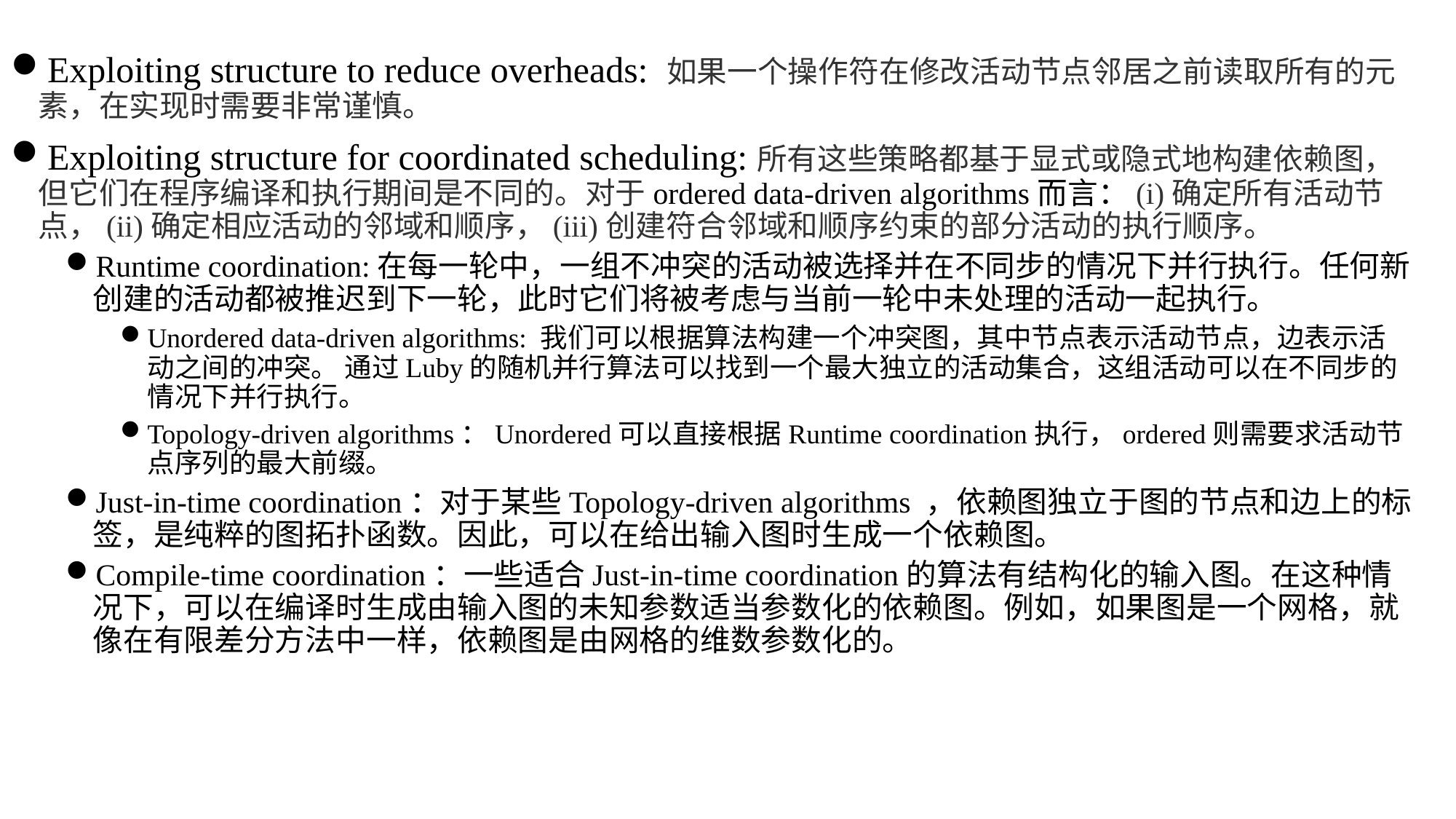

Exploiting structure to reduce overheads: 如果一个操作符在修改活动节点邻居之前读取所有的元素，在实现时需要非常谨慎。
Exploiting structure for coordinated scheduling:所有这些策略都基于显式或隐式地构建依赖图，但它们在程序编译和执行期间是不同的。对于ordered data-driven algorithms而言：(i)确定所有活动节点，(ii)确定相应活动的邻域和顺序，(iii)创建符合邻域和顺序约束的部分活动的执行顺序。
Runtime coordination:在每一轮中，一组不冲突的活动被选择并在不同步的情况下并行执行。任何新创建的活动都被推迟到下一轮，此时它们将被考虑与当前一轮中未处理的活动一起执行。
Unordered data-driven algorithms: 我们可以根据算法构建一个冲突图，其中节点表示活动节点，边表示活动之间的冲突。 通过Luby的随机并行算法可以找到一个最大独立的活动集合，这组活动可以在不同步的情况下并行执行。
Topology-driven algorithms：Unordered可以直接根据Runtime coordination执行，ordered则需要求活动节点序列的最大前缀。
Just-in-time coordination：对于某些Topology-driven algorithms ，依赖图独立于图的节点和边上的标签，是纯粹的图拓扑函数。因此，可以在给出输入图时生成一个依赖图。
Compile-time coordination：一些适合Just-in-time coordination的算法有结构化的输入图。在这种情况下，可以在编译时生成由输入图的未知参数适当参数化的依赖图。例如，如果图是一个网格，就像在有限差分方法中一样，依赖图是由网格的维数参数化的。